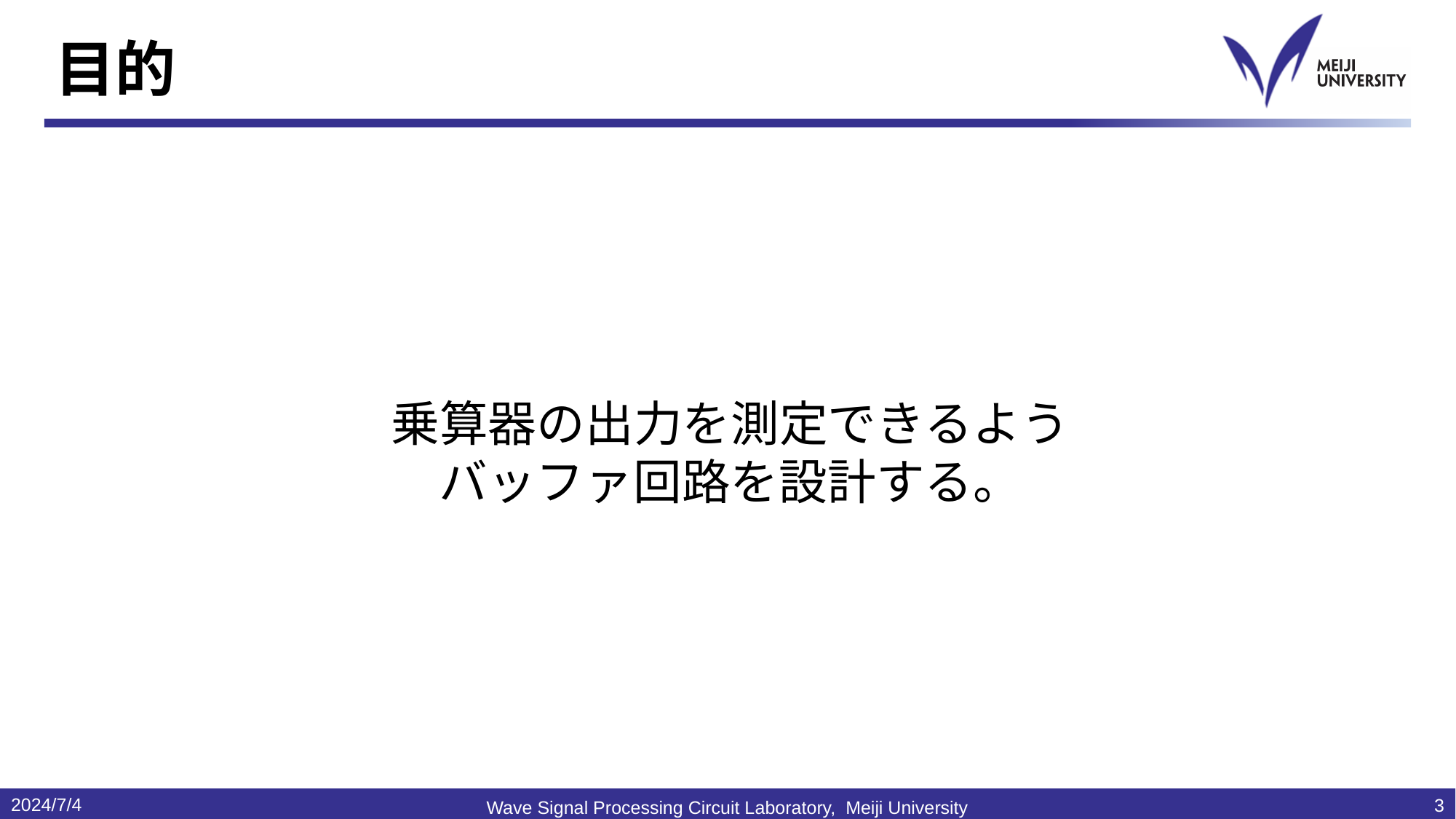

# 目的
乗算器の出力を測定できるよう
バッファ回路を設計する。
2024/7/4
3
Wave Signal Processing Circuit Laboratory,  Meiji University